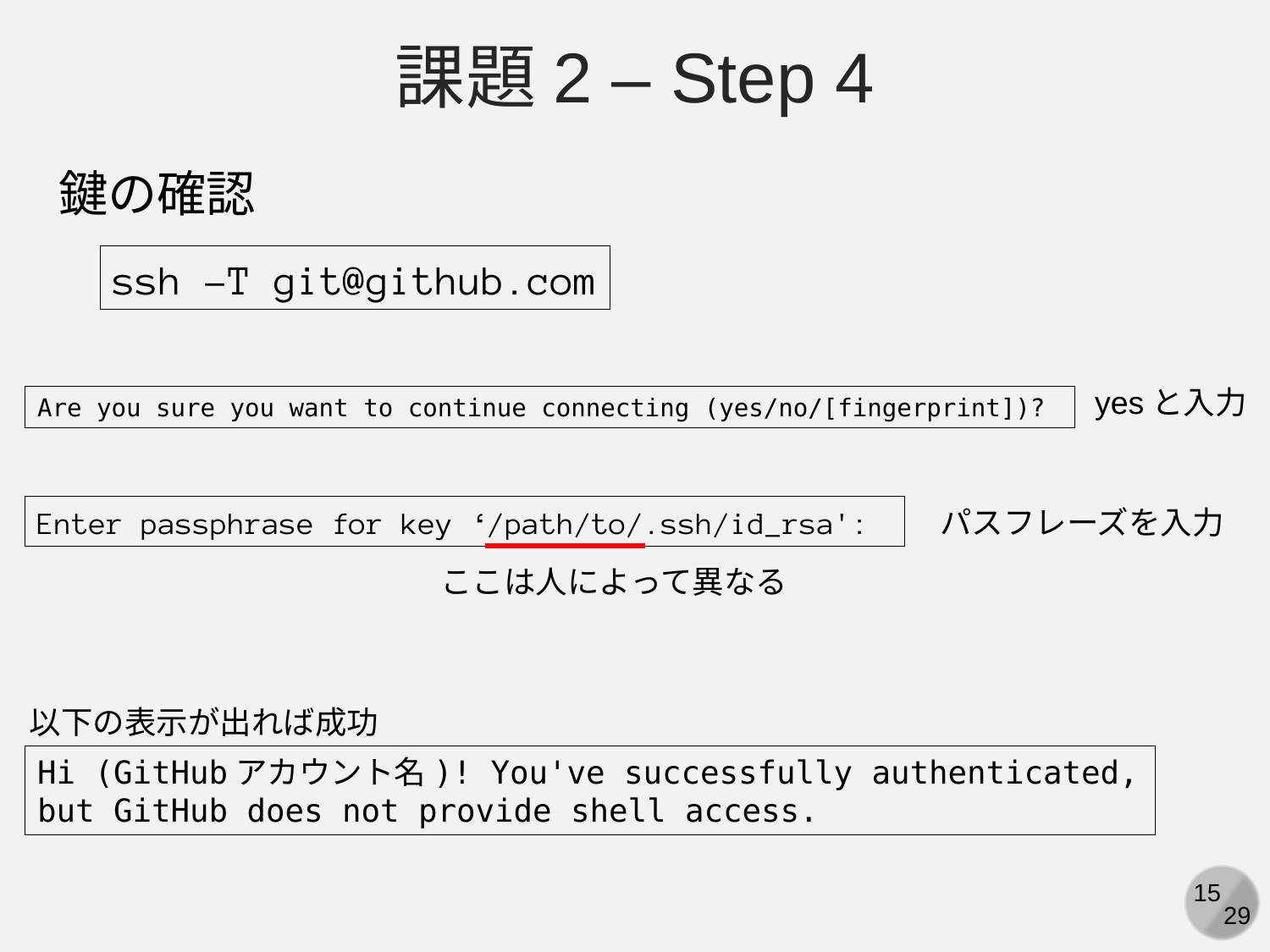

課題2 – Step 4
鍵の確認
ssh -T git@github.com
yesと入力
Are you sure you want to continue connecting (yes/no/[fingerprint])?
Enter passphrase for key ‘/path/to/.ssh/id_rsa':
パスフレーズを入力
ここは人によって異なる
以下の表示が出れば成功
Hi (GitHubアカウント名)! You've successfully authenticated, but GitHub does not provide shell access.